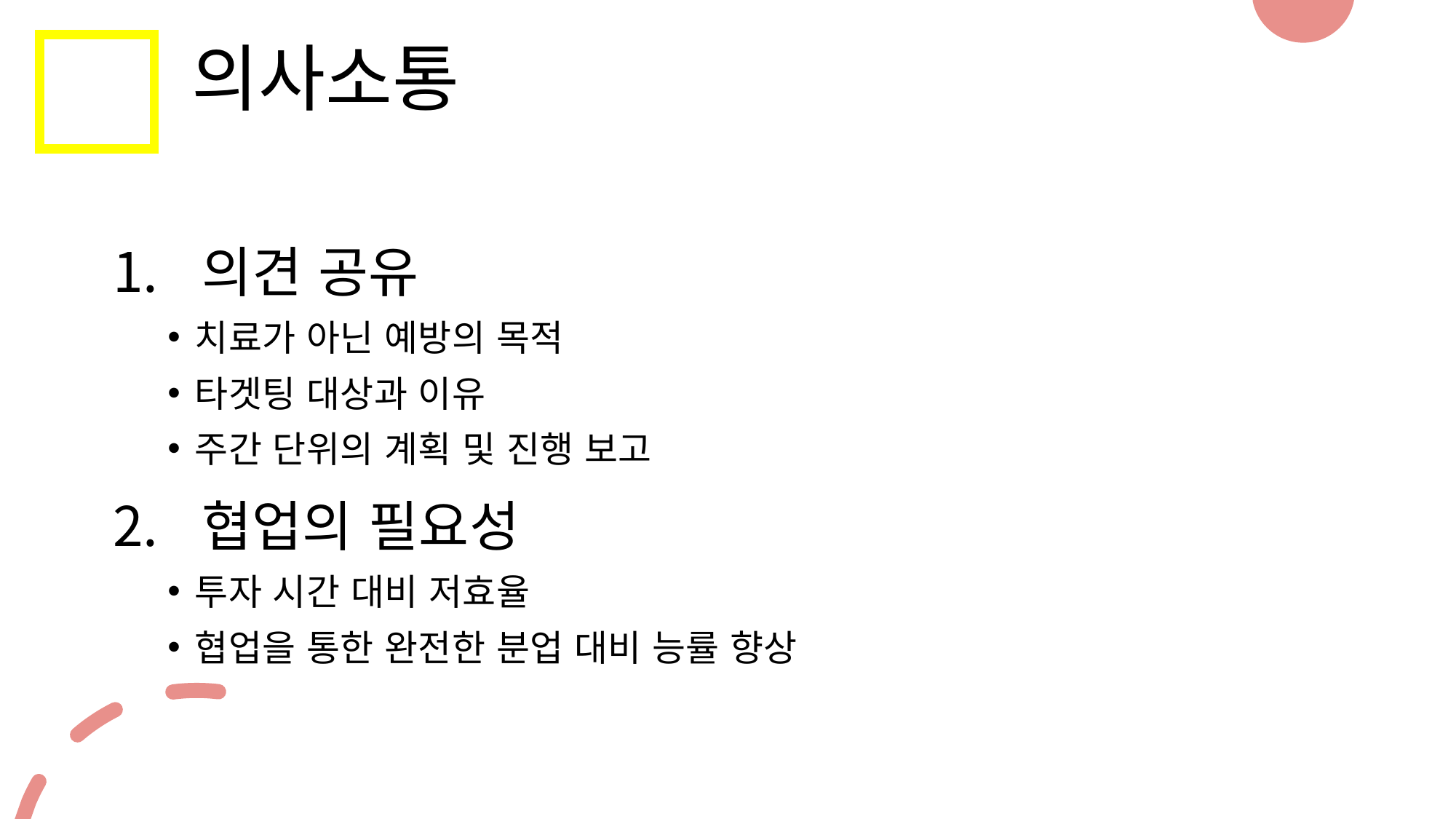

의사소통

의견 공유
치료가 아닌 예방의 목적
타겟팅 대상과 이유
주간 단위의 계획 및 진행 보고
협업의 필요성
투자 시간 대비 저효율
협업을 통한 완전한 분업 대비 능률 향상